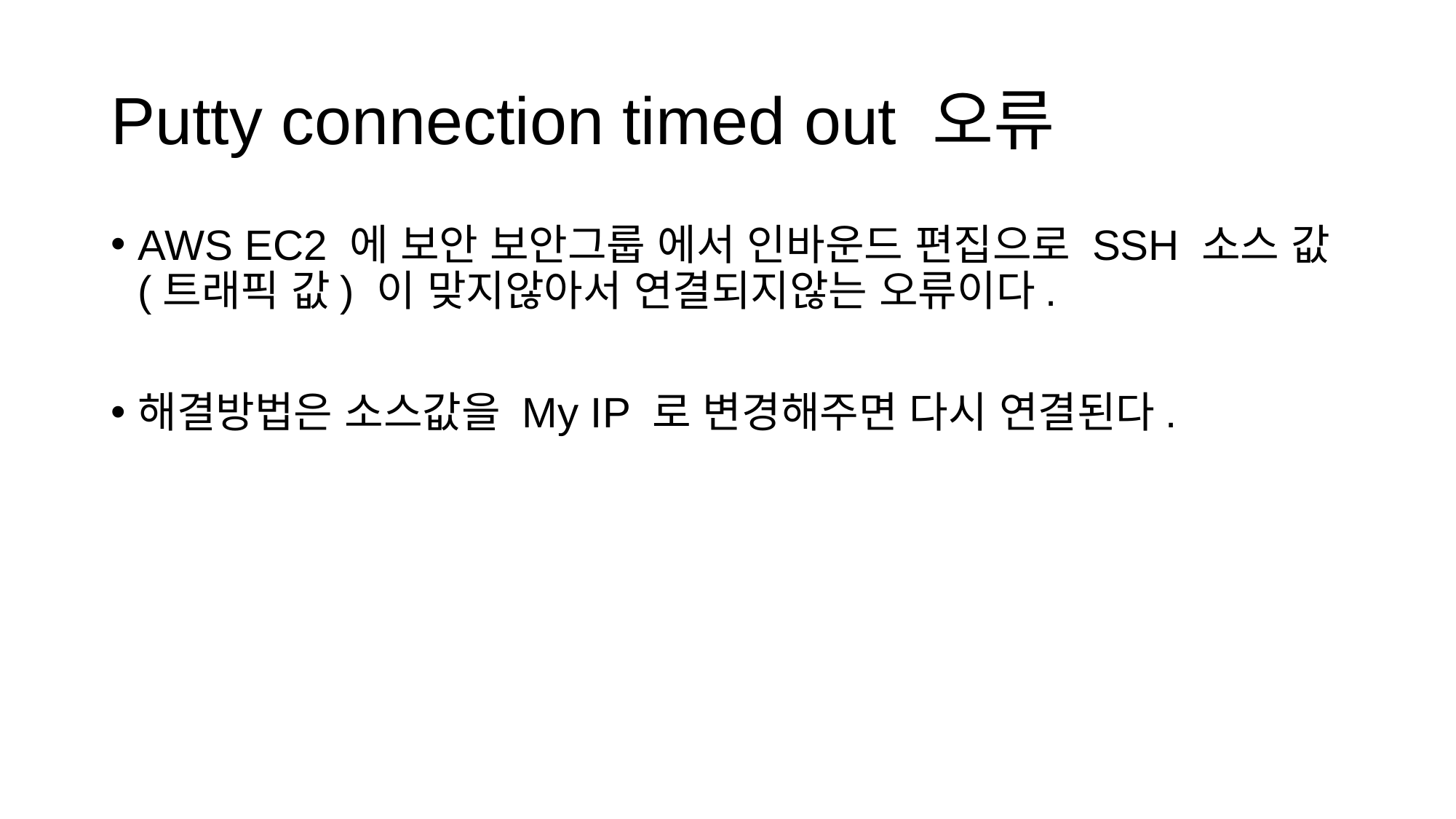

# Putty connection timed out 오류
AWS EC2 에 보안 보안그룹 에서 인바운드 편집으로 SSH 소스 값 (트래픽 값) 이 맞지않아서 연결되지않는 오류이다.

해결방법은 소스값을 My IP 로 변경해주면 다시 연결된다.